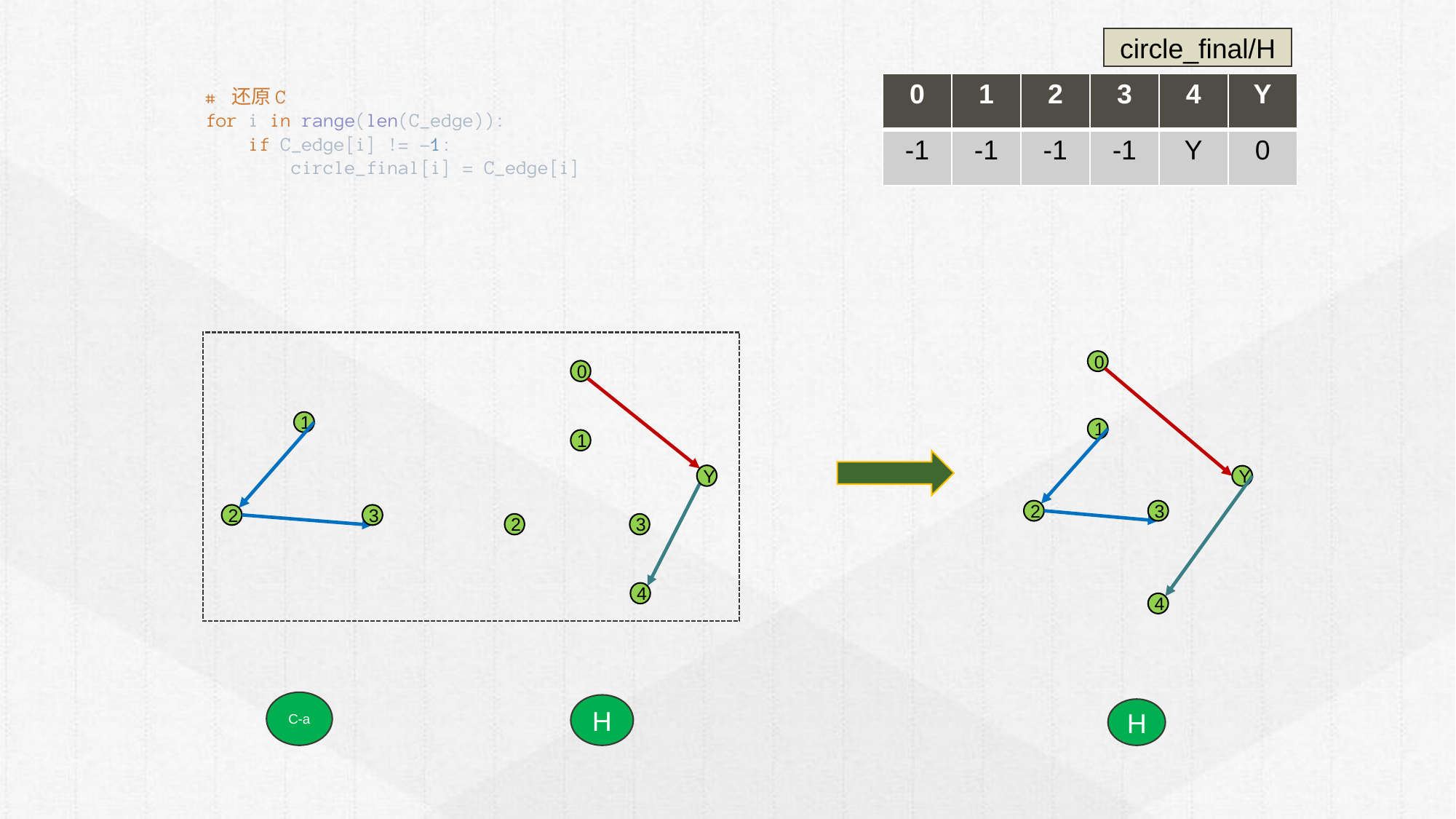

circle_final/H
| 0 | 1 | 2 | 3 | 4 | Y |
| --- | --- | --- | --- | --- | --- |
| -1 | -1 | -1 | -1 | Y | 0 |
# 还原C
for i in range(len(C_edge)):
    if C_edge[i] != -1:
        circle_final[i] = C_edge[i]

0
0
1
Y
2
3
4
1
1

Y
2
3
2
3
4
C-a
H
H